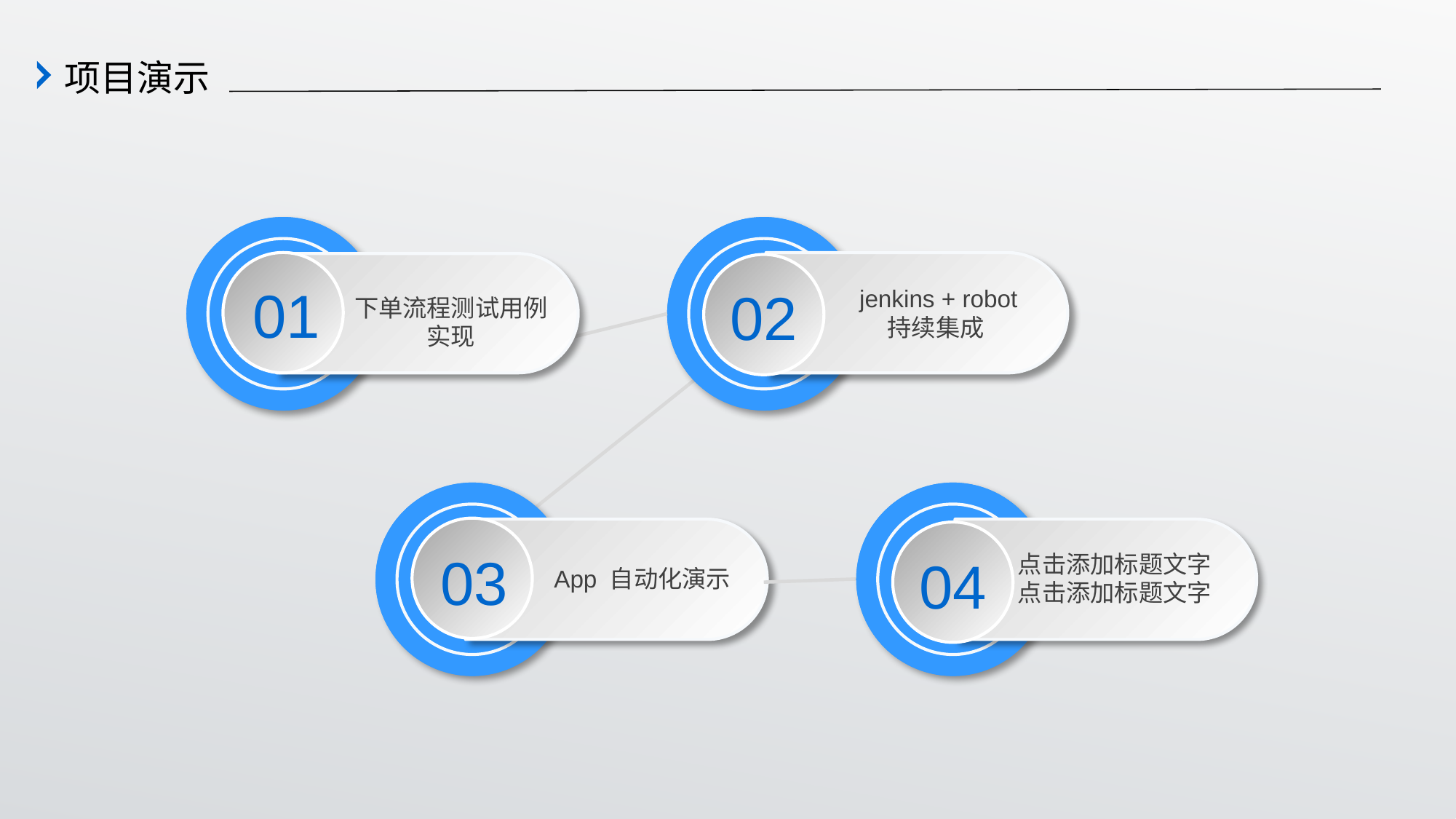

项目演示

02
01
jenkins + robot
持续集成
下单流程测试用例
实现

03

04
点击添加标题文字
点击添加标题文字
App 自动化演示